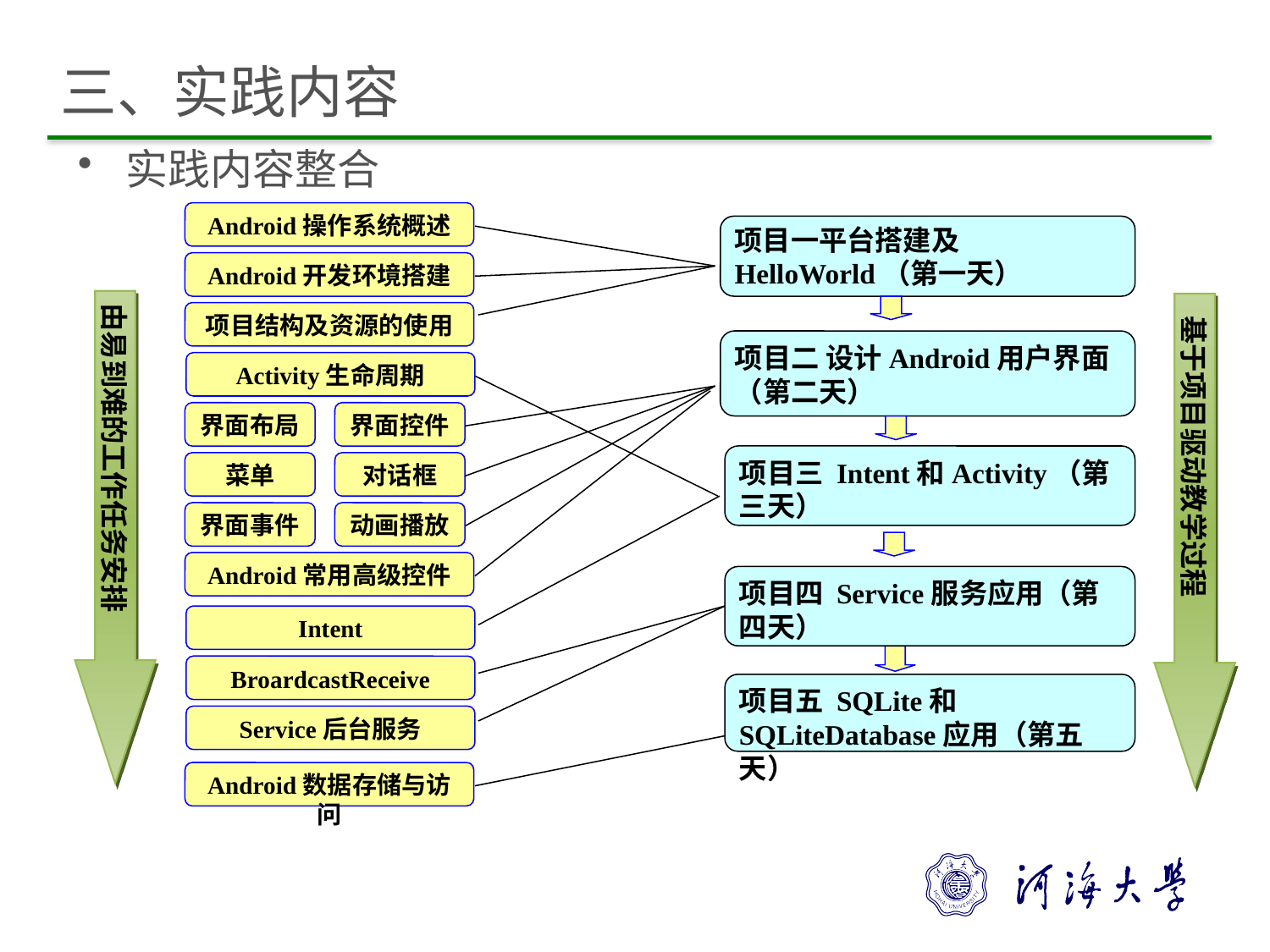

# 三、实践内容
实践内容整合
Android操作系统概述
项目一平台搭建及HelloWorld（第一天）

Android开发环境搭建

由易到难的工作任务安排
 基于项目驱动教学过程

项目结构及资源的使用
项目二 设计Android用户界面（第二天）
Activity生命周期

界面布局
界面控件

项目三 Intent和Activity（第三天）
菜单
对话框

界面事件
动画播放

Android常用高级控件
项目四 Service服务应用（第四天）
Intent

BroardcastReceive
项目五 SQLite和SQLiteDatabase应用（第五天）
Service后台服务

Android数据存储与访问